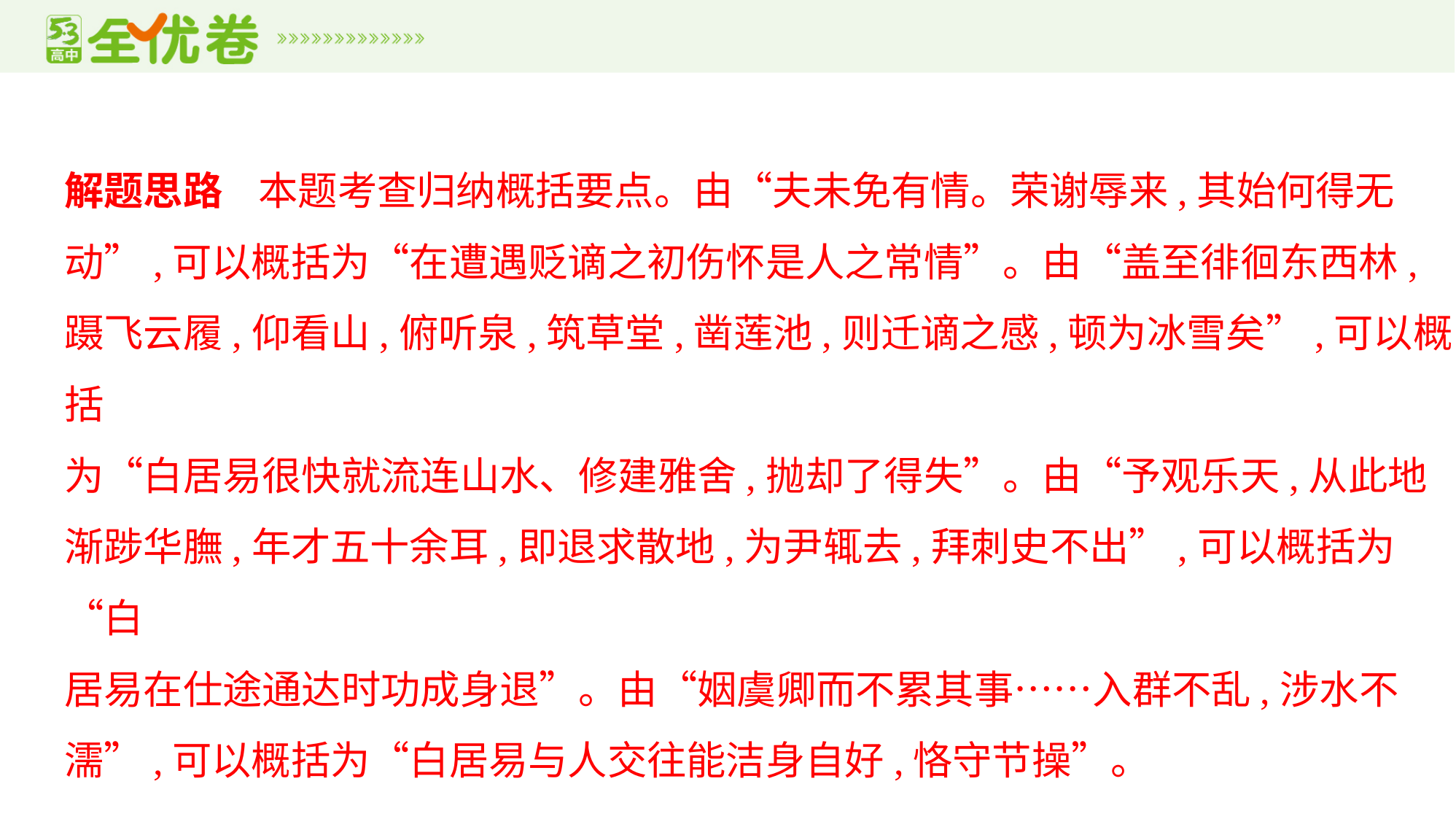

解题思路    本题考查归纳概括要点。由“夫未免有情。荣谢辱来,其始何得无
动”,可以概括为“在遭遇贬谪之初伤怀是人之常情”。由“盖至徘徊东西林,
蹑飞云履,仰看山,俯听泉,筑草堂,凿莲池,则迁谪之感,顿为冰雪矣”,可以概括
为“白居易很快就流连山水、修建雅舍,抛却了得失”。由“予观乐天,从此地
渐踄华膴,年才五十余耳,即退求散地,为尹辄去,拜刺史不出”,可以概括为“白
居易在仕途通达时功成身退”。由“姻虞卿而不累其事……入群不乱,涉水不
濡”,可以概括为“白居易与人交往能洁身自好,恪守节操”。